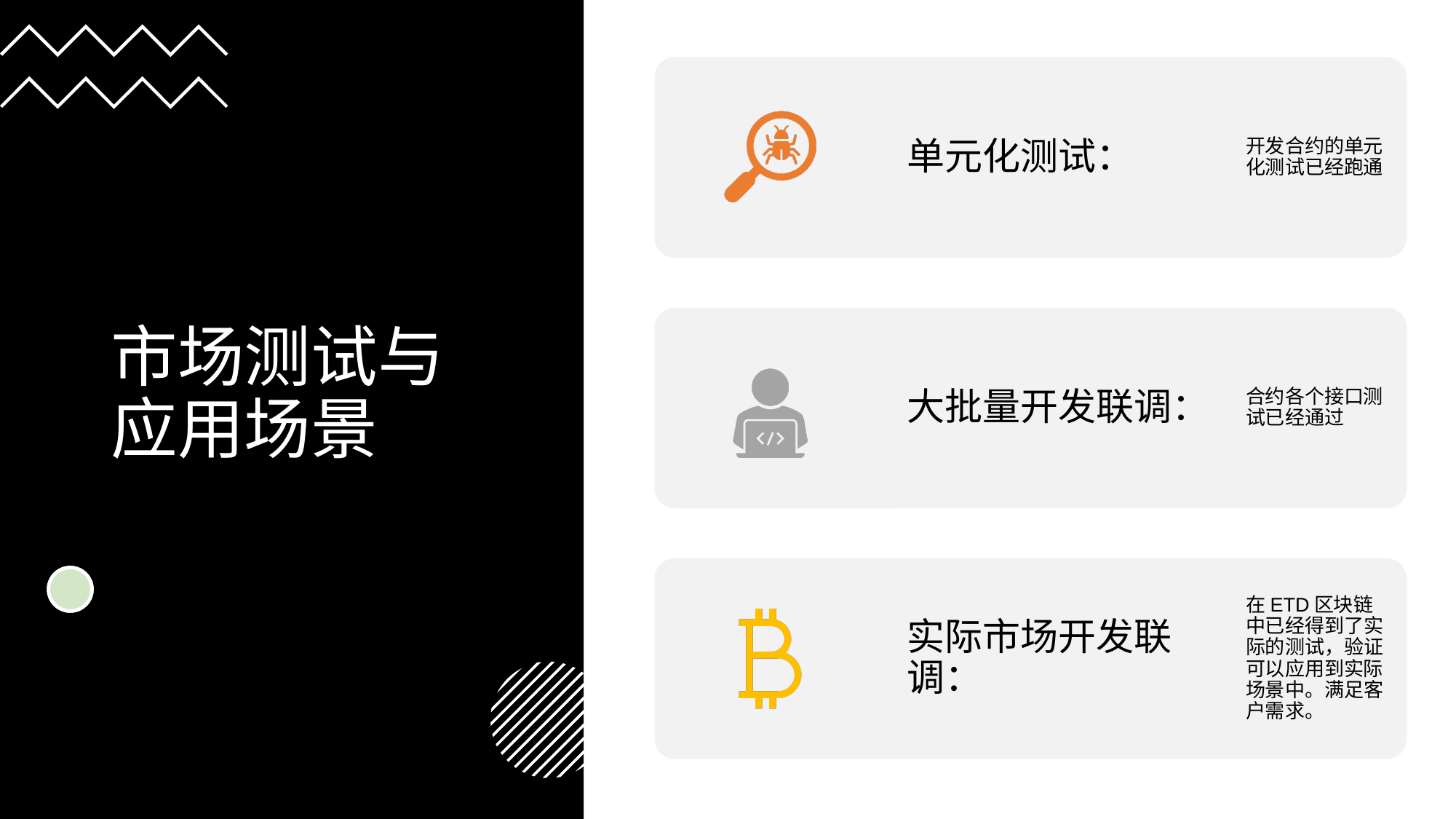

单元化测试：
开发合约的单元化测试已经跑通
大批量开发联调：
合约各个接口测试已经通过
实际市场开发联调：
在ETD区块链中已经得到了实际的测试，验证可以应用到实际场景中。满足客户需求。
# 市场测试与应用场景